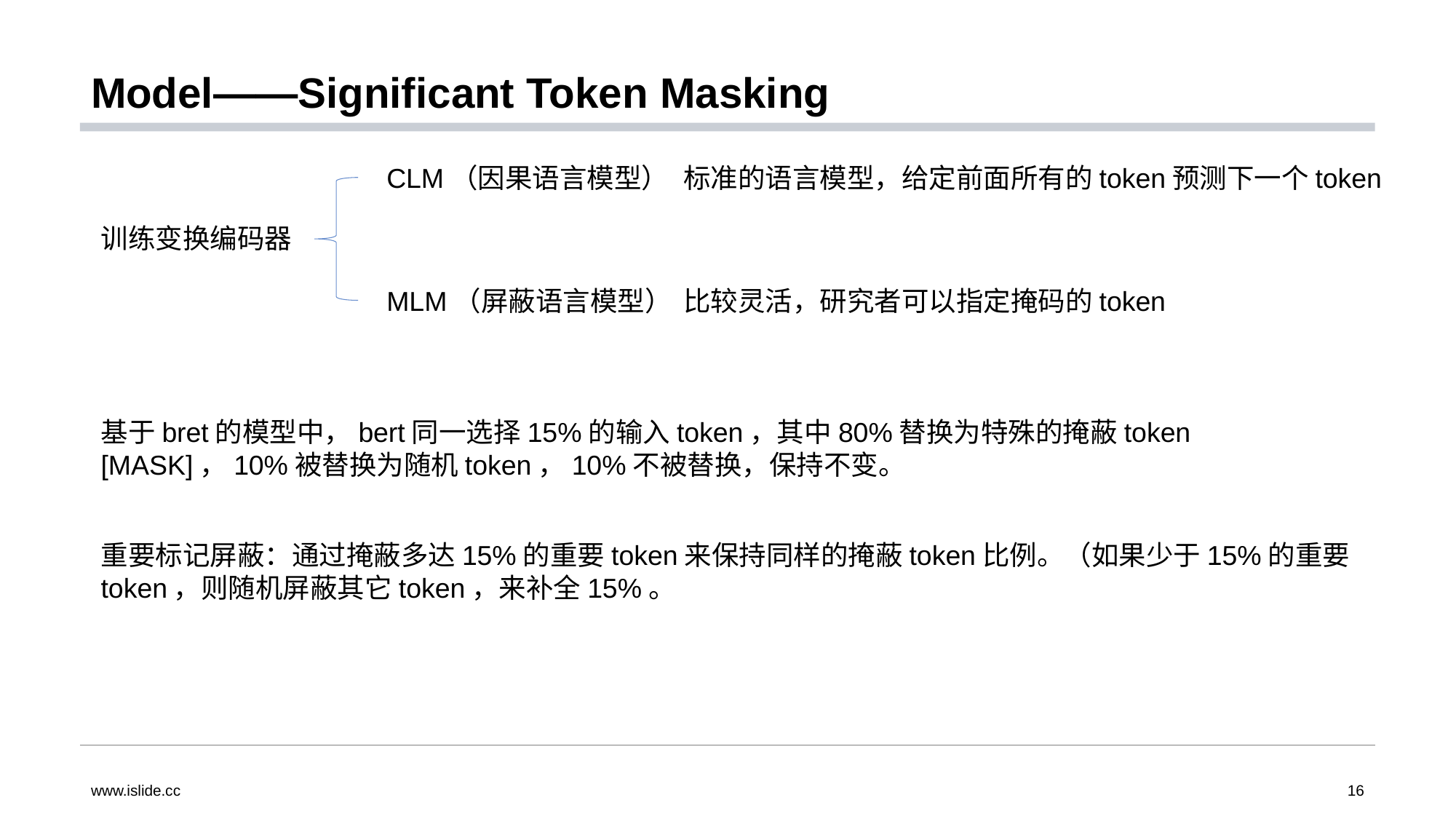

# Model——Significant Token Masking
CLM（因果语言模型）
标准的语言模型，给定前面所有的token预测下一个token

训练变换编码器
比较灵活，研究者可以指定掩码的token
MLM（屏蔽语言模型）
基于bret的模型中，bert同一选择15%的输入token，其中80%替换为特殊的掩蔽token [MASK]，10%被替换为随机token，10%不被替换，保持不变。
重要标记屏蔽：通过掩蔽多达15%的重要token来保持同样的掩蔽token比例。（如果少于15%的重要token，则随机屏蔽其它token，来补全15%。
www.islide.cc
16